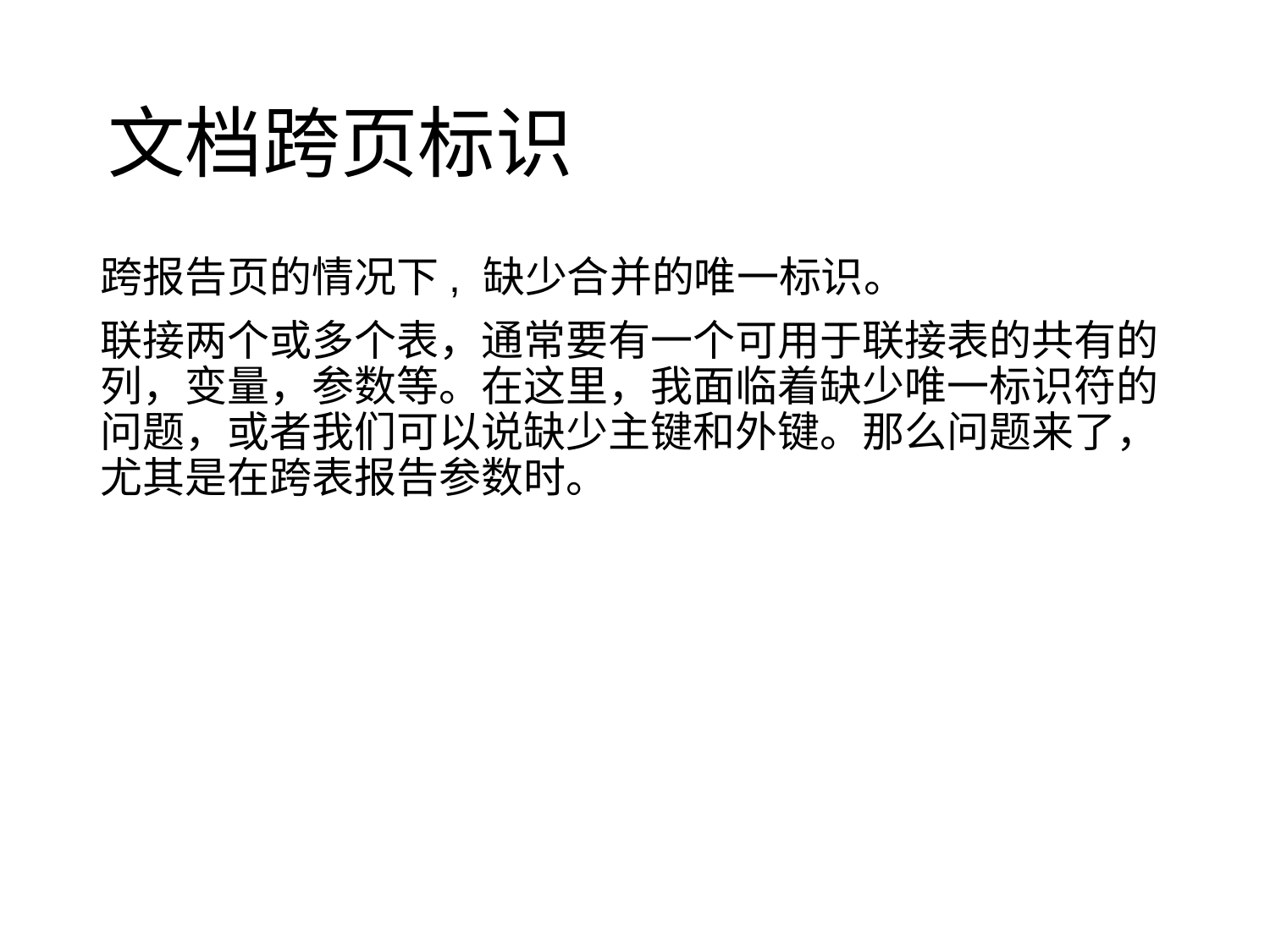

# 文档跨页标识
跨报告页的情况下, 缺少合并的唯一标识。
联接两个或多个表，通常要有一个可用于联接表的共有的列，变量，参数等。在这里，我面临着缺少唯一标识符的问题，或者我们可以说缺少主键和外键。那么问题来了，尤其是在跨表报告参数时。